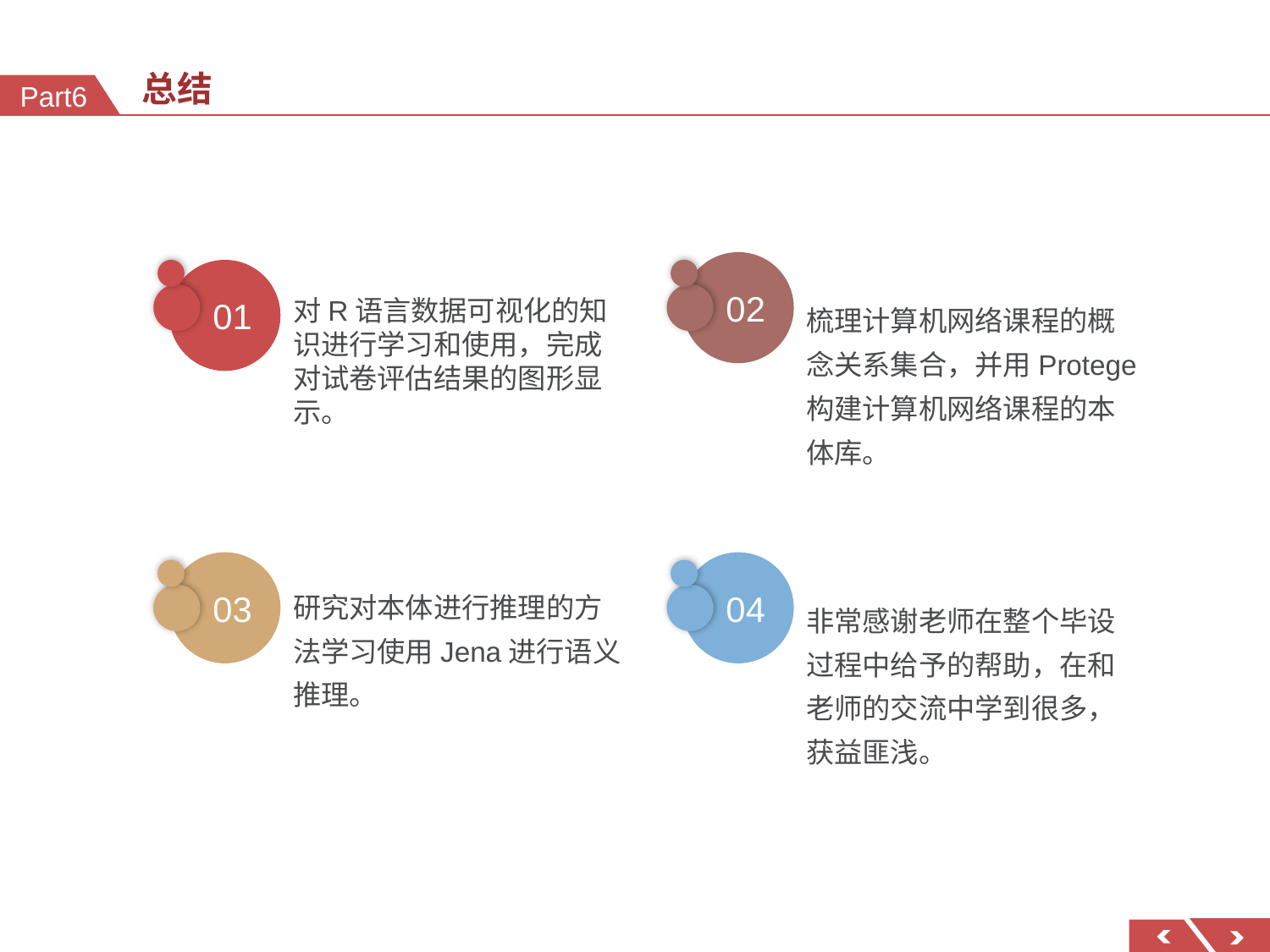

# 总结
Part6

02

01

对R语言数据可视化的知识进行学习和使用，完成对试卷评估结果的图形显示。
梳理计算机网络课程的概念关系集合，并用Protege构建计算机网络课程的本体库。

03
04

研究对本体进行推理的方法学习使用Jena进行语义推理。

非常感谢老师在整个毕设过程中给予的帮助，在和老师的交流中学到很多，获益匪浅。